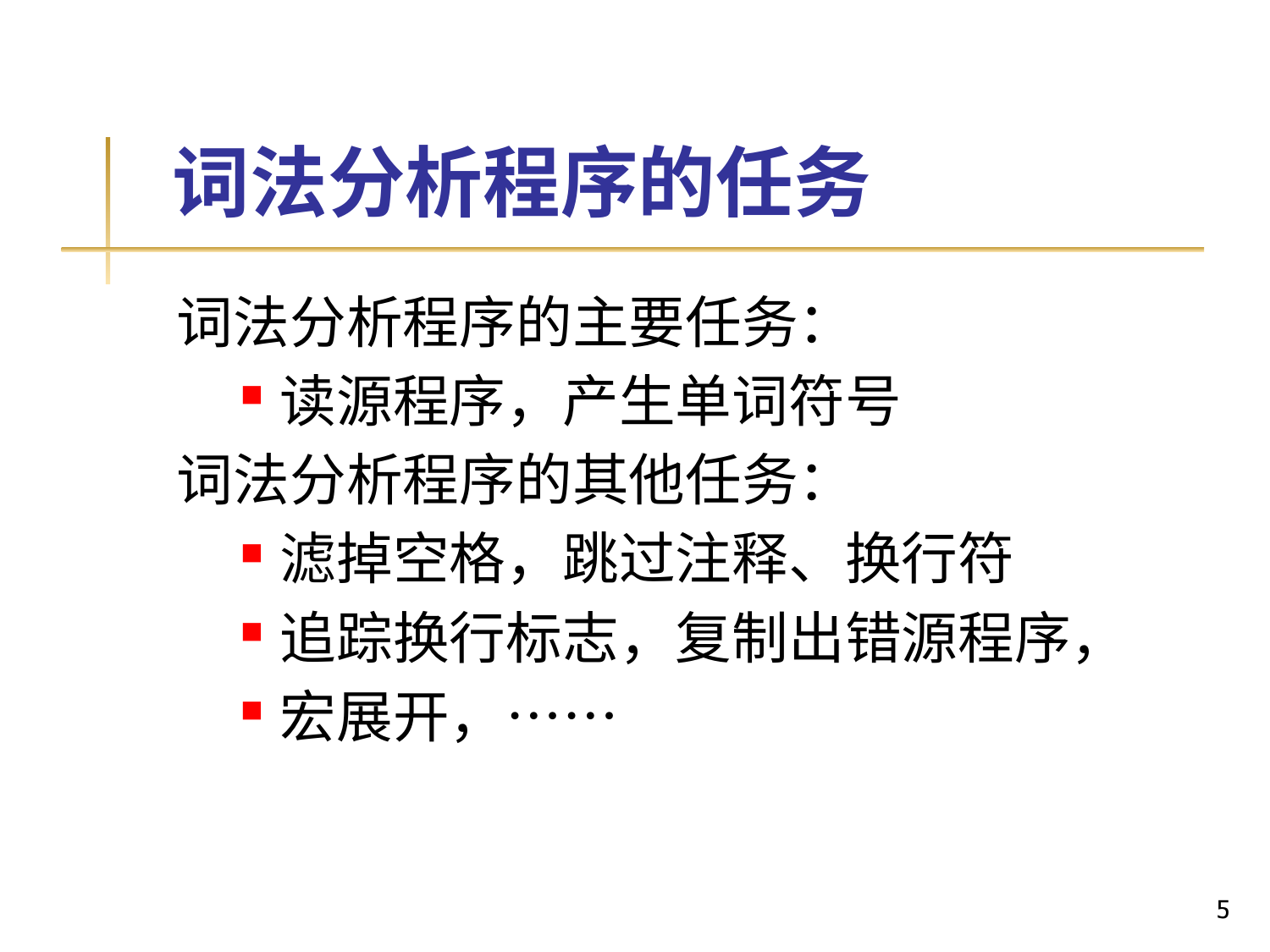

# 词法分析程序的任务
词法分析程序的主要任务：
读源程序，产生单词符号
词法分析程序的其他任务：
滤掉空格，跳过注释、换行符
追踪换行标志，复制出错源程序，
宏展开，……

5